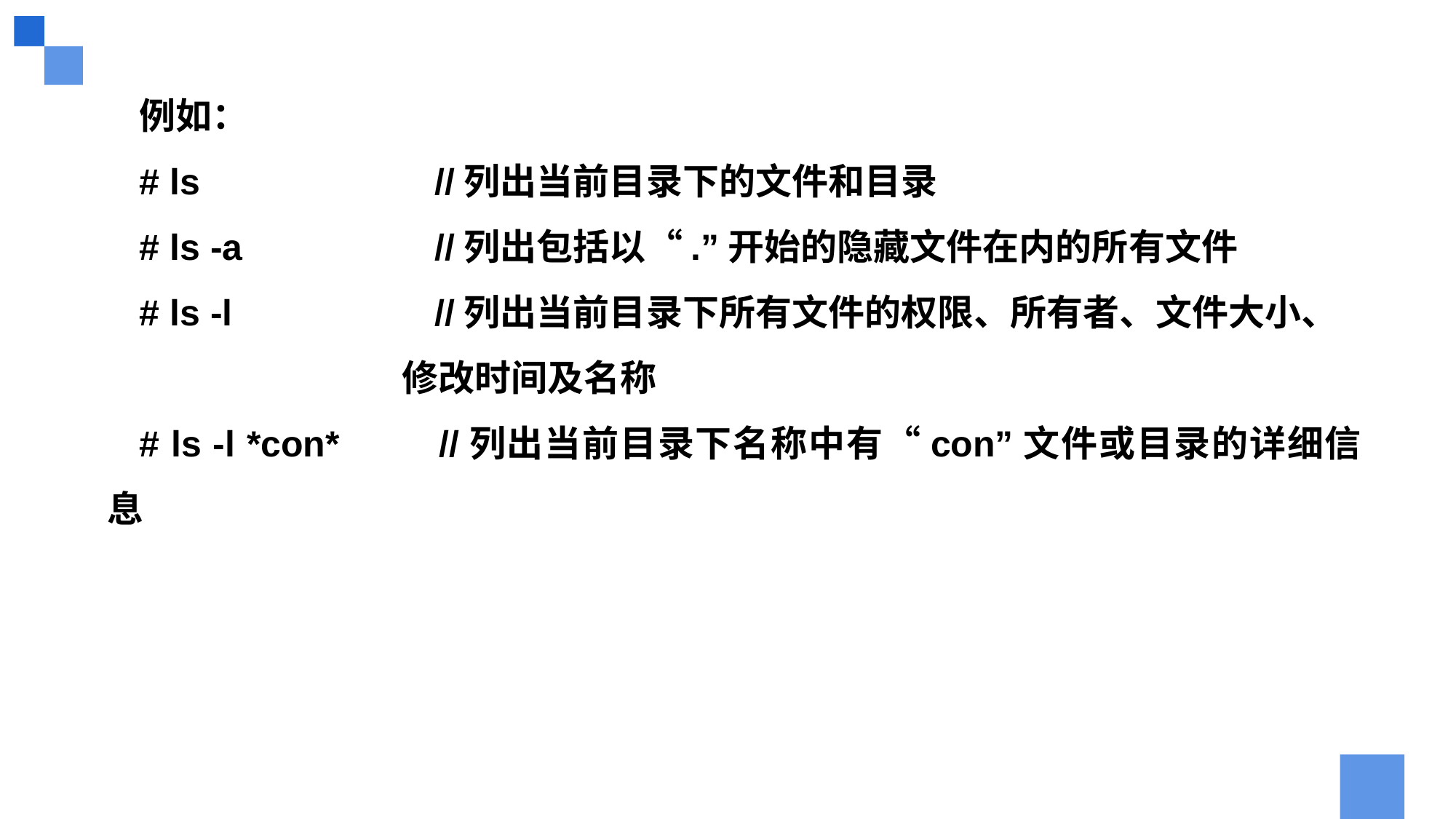

例如：
# ls			//列出当前目录下的文件和目录
# ls -a		//列出包括以“.”开始的隐藏文件在内的所有文件
# ls -l		//列出当前目录下所有文件的权限、所有者、文件大小、
                               修改时间及名称
# ls -l *con*	//列出当前目录下名称中有“con”文件或目录的详细信息
12